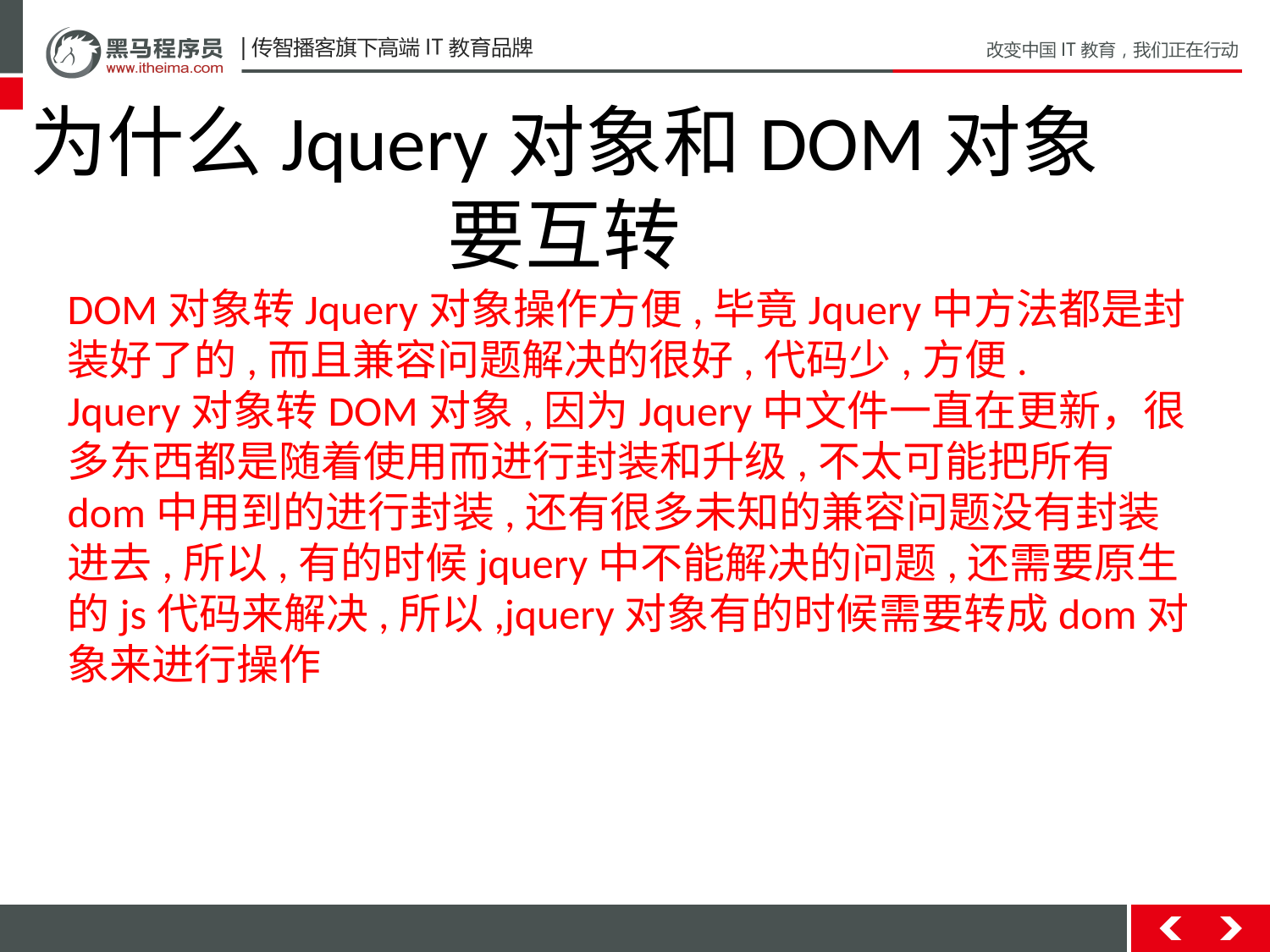

为什么Jquery对象和DOM对象要互转
DOM对象转Jquery对象操作方便,毕竟Jquery中方法都是封装好了的,而且兼容问题解决的很好,代码少,方便.
Jquery对象转DOM对象,因为Jquery中文件一直在更新，很多东西都是随着使用而进行封装和升级,不太可能把所有dom中用到的进行封装,还有很多未知的兼容问题没有封装进去,所以,有的时候jquery中不能解决的问题,还需要原生的js代码来解决,所以,jquery对象有的时候需要转成dom对象来进行操作